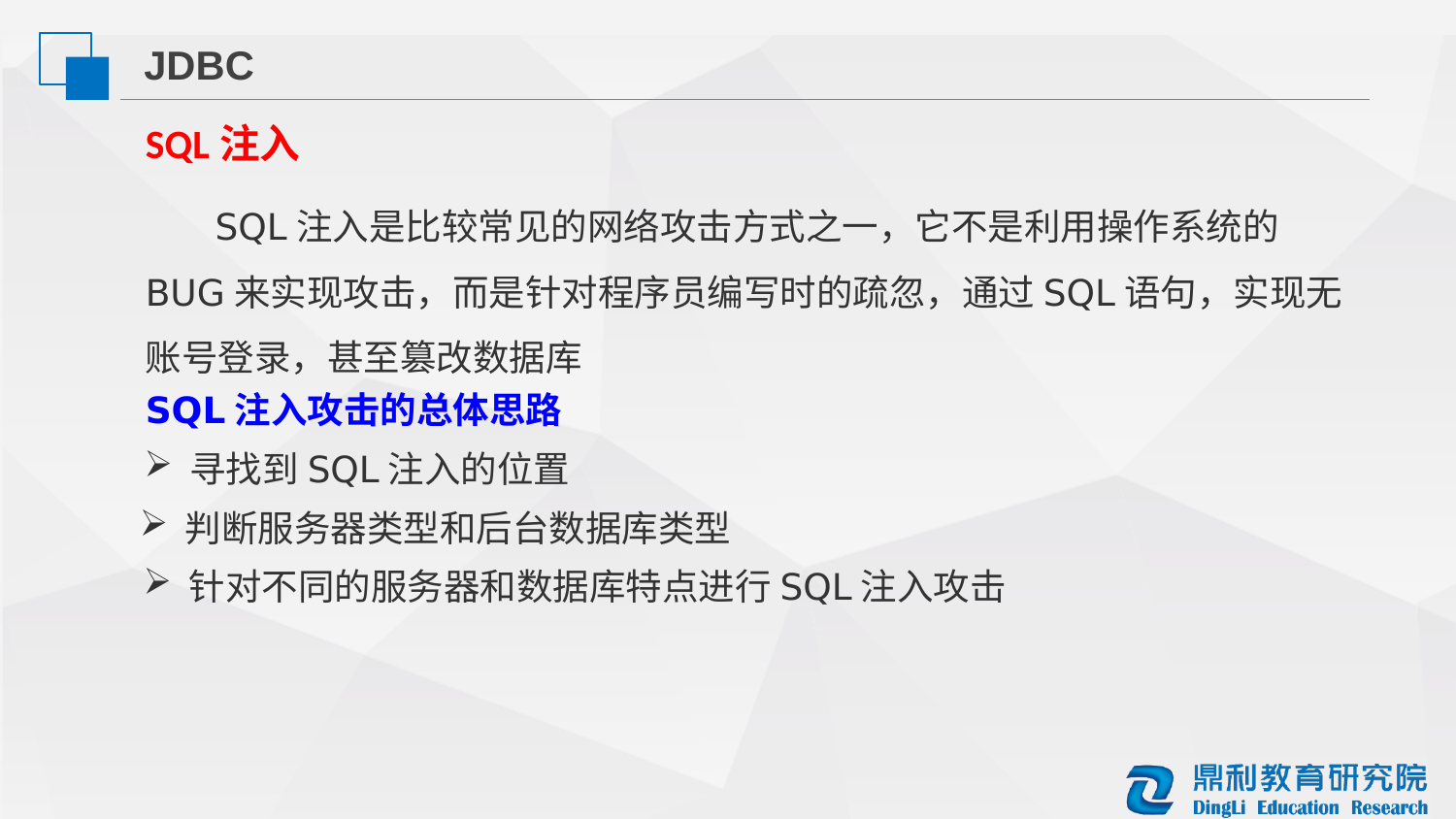

JDBC
SQL注入
      SQL注入是比较常见的网络攻击方式之一，它不是利用操作系统的BUG来实现攻击，而是针对程序员编写时的疏忽，通过SQL语句，实现无账号登录，甚至篡改数据库
SQL注入攻击的总体思路
寻找到SQL注入的位置
判断服务器类型和后台数据库类型
针对不同的服务器和数据库特点进行SQL注入攻击